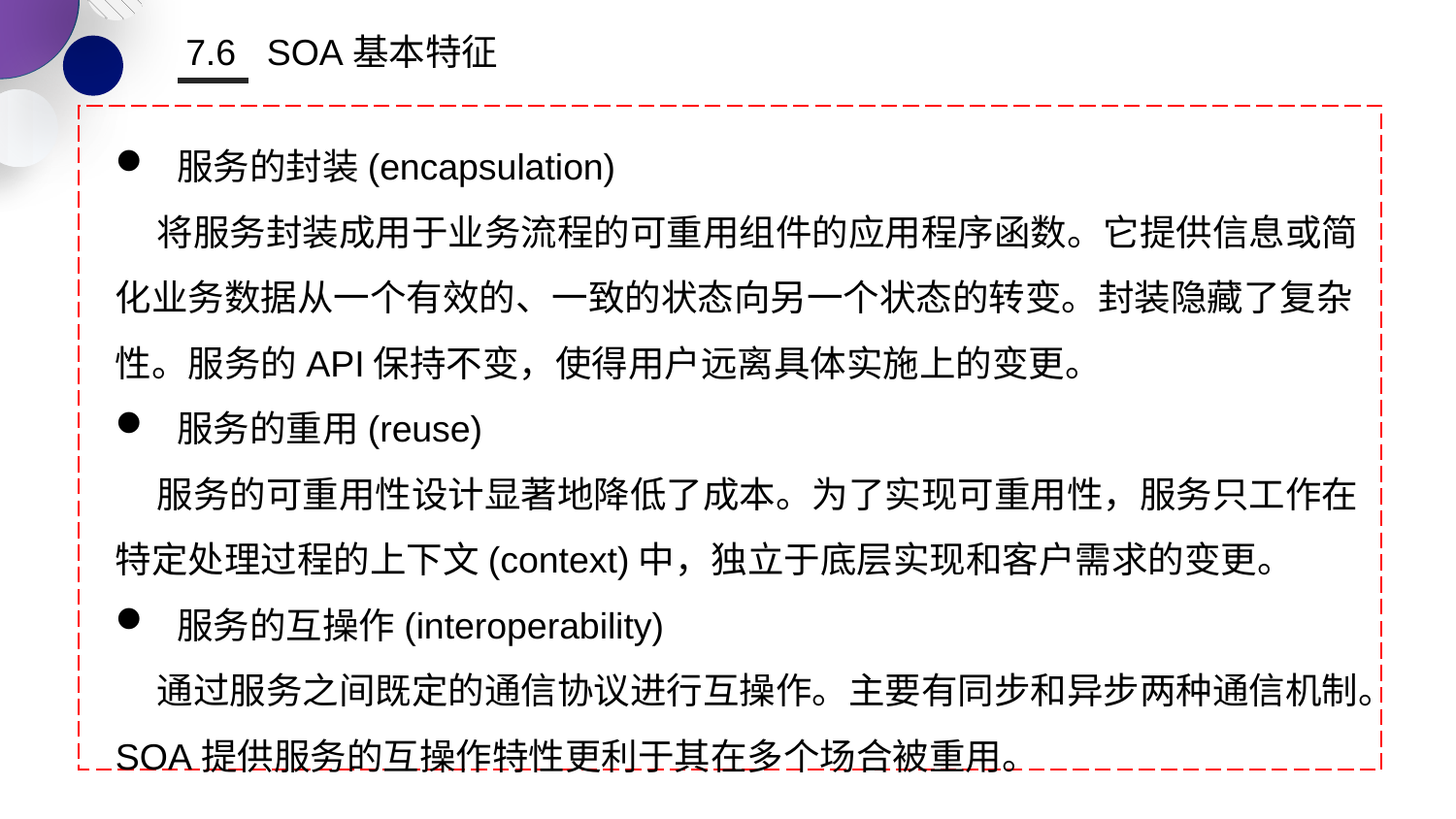

7.6   SOA基本特征

  服务的封装(encapsulation)
    将服务封装成用于业务流程的可重用组件的应用程序函数。它提供信息或简化业务数据从一个有效的、一致的状态向另一个状态的转变。封装隐藏了复杂性。服务的API保持不变，使得用户远离具体实施上的变更。
  服务的重用(reuse)
    服务的可重用性设计显著地降低了成本。为了实现可重用性，服务只工作在特定处理过程的上下文(context)中，独立于底层实现和客户需求的变更。
  服务的互操作(interoperability)
    通过服务之间既定的通信协议进行互操作。主要有同步和异步两种通信机制。SOA提供服务的互操作特性更利于其在多个场合被重用。